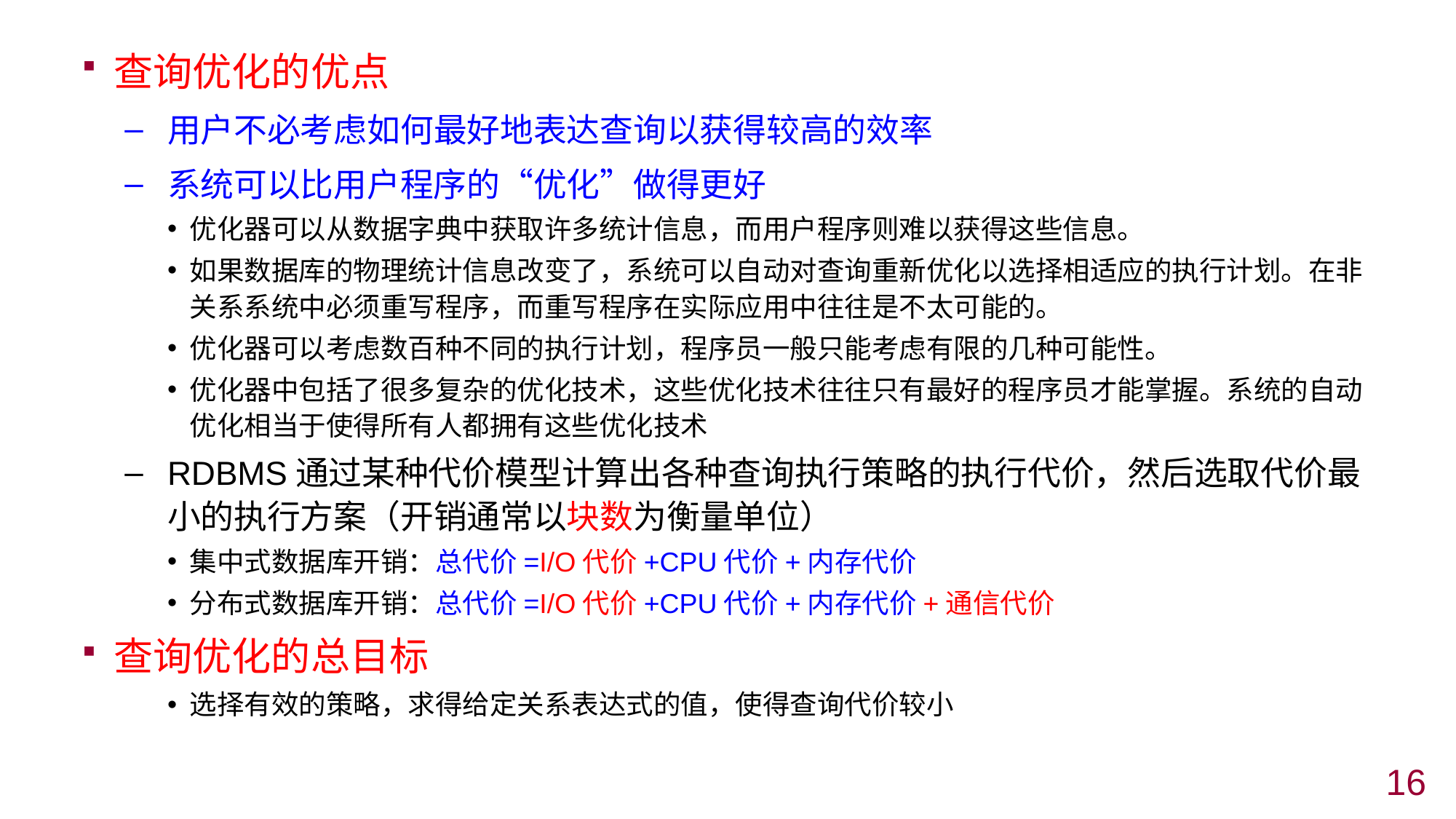

查询优化的优点
用户不必考虑如何最好地表达查询以获得较高的效率
系统可以比用户程序的“优化”做得更好
优化器可以从数据字典中获取许多统计信息，而用户程序则难以获得这些信息。
如果数据库的物理统计信息改变了，系统可以自动对查询重新优化以选择相适应的执行计划。在非关系系统中必须重写程序，而重写程序在实际应用中往往是不太可能的。
优化器可以考虑数百种不同的执行计划，程序员一般只能考虑有限的几种可能性。
优化器中包括了很多复杂的优化技术，这些优化技术往往只有最好的程序员才能掌握。系统的自动优化相当于使得所有人都拥有这些优化技术
RDBMS通过某种代价模型计算出各种查询执行策略的执行代价，然后选取代价最小的执行方案（开销通常以块数为衡量单位）
集中式数据库开销：总代价=I/O代价+CPU代价+内存代价
分布式数据库开销：总代价=I/O代价+CPU代价+内存代价+通信代价
查询优化的总目标
选择有效的策略，求得给定关系表达式的值，使得查询代价较小
16